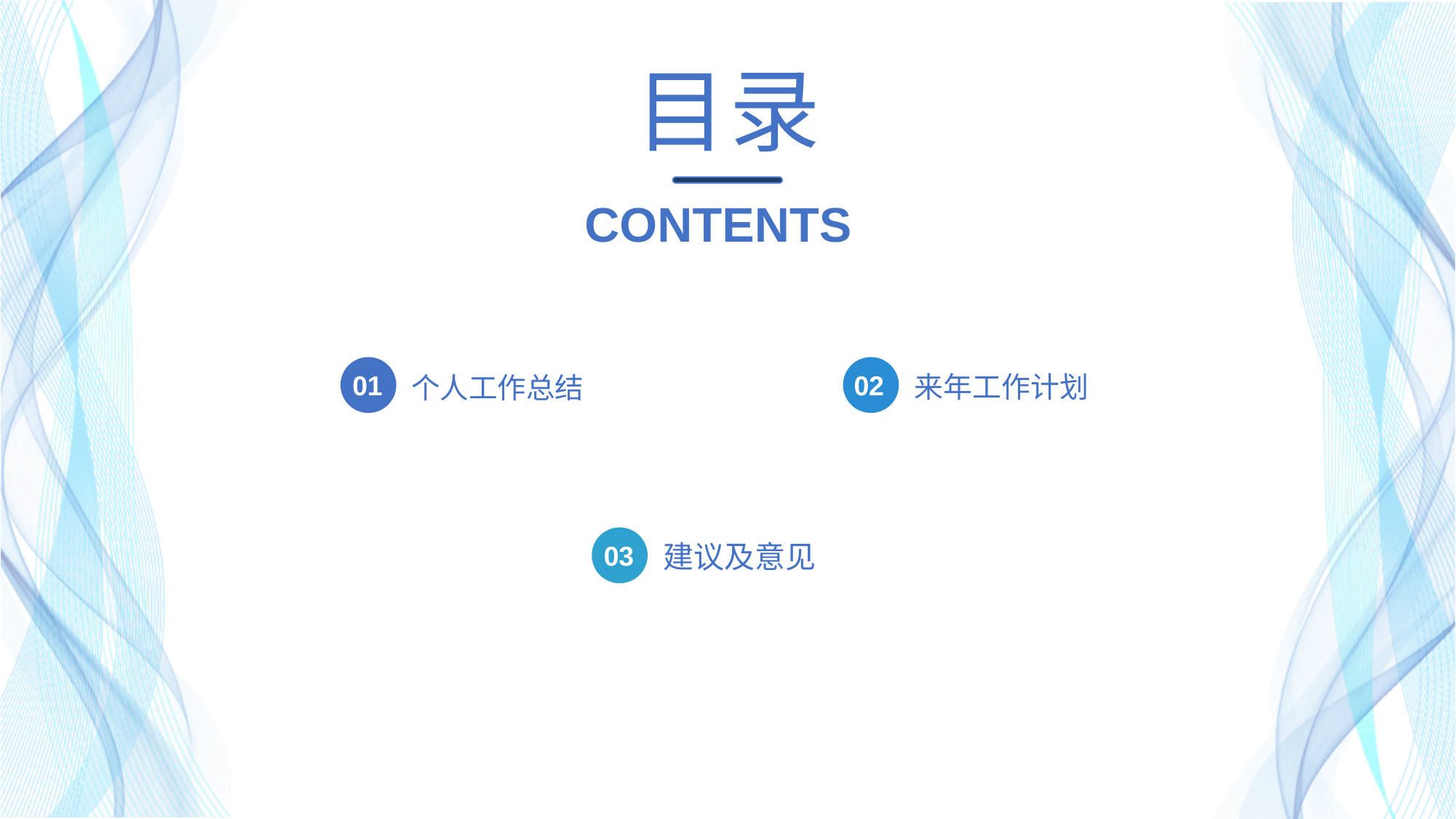

目录
CONTENTS

01
个人工作总结

02
来年工作计划

03
建议及意见